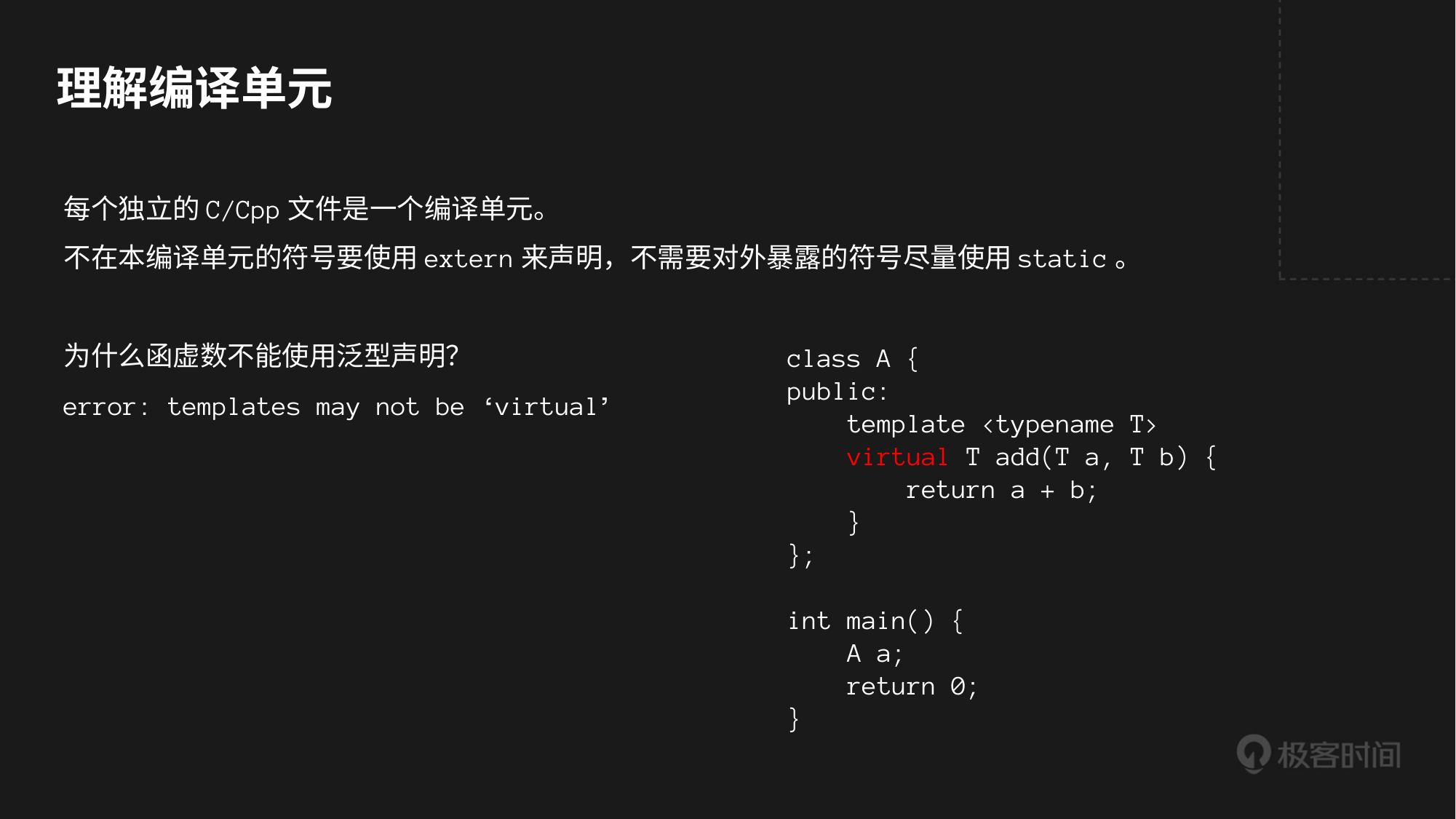

理解编译单元
每个独立的C/Cpp文件是一个编译单元。
不在本编译单元的符号要使用extern来声明，不需要对外暴露的符号尽量使用static。

为什么函虚数不能使用泛型声明？
error: templates may not be ‘virtual’
class A {
public:
    template <typename T>
    virtual T add(T a, T b) {
        return a + b;
    }
};

int main() {
    A a;
    return 0;
}